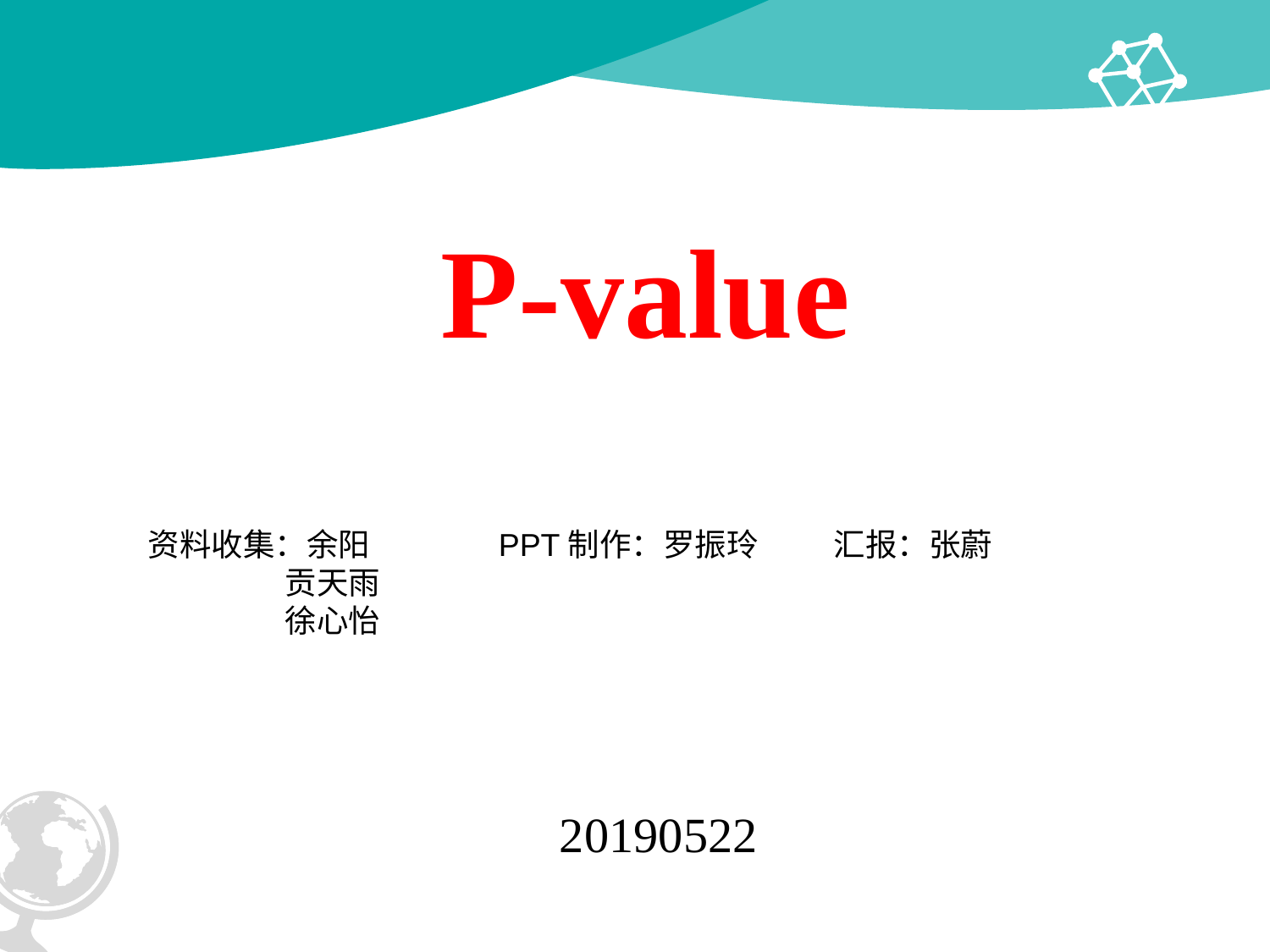

P-value
资料收集：余阳
                  贡天雨
                  徐心怡

PPT制作：罗振玲
汇报：张蔚
20190522